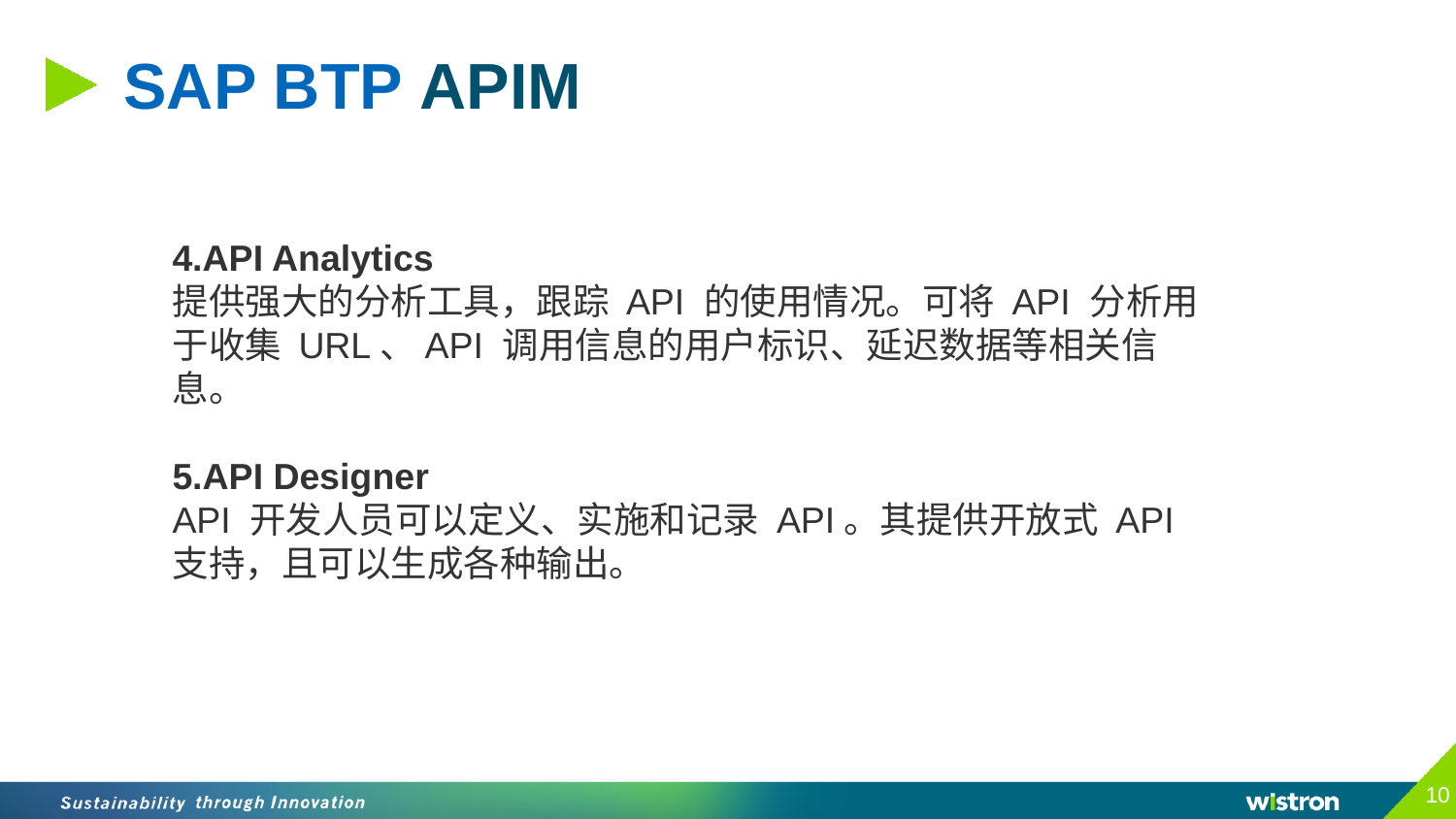

# SAP BTP APIM
4.API Analytics
提供强大的分析工具，跟踪 API 的使用情况。可将 API 分析用于收集 URL、API 调用信息的用户标识、延迟数据等相关信息。

5.API Designer
API 开发人员可以定义、实施和记录 API。其提供开放式 API 支持，且可以生成各种输出。
10